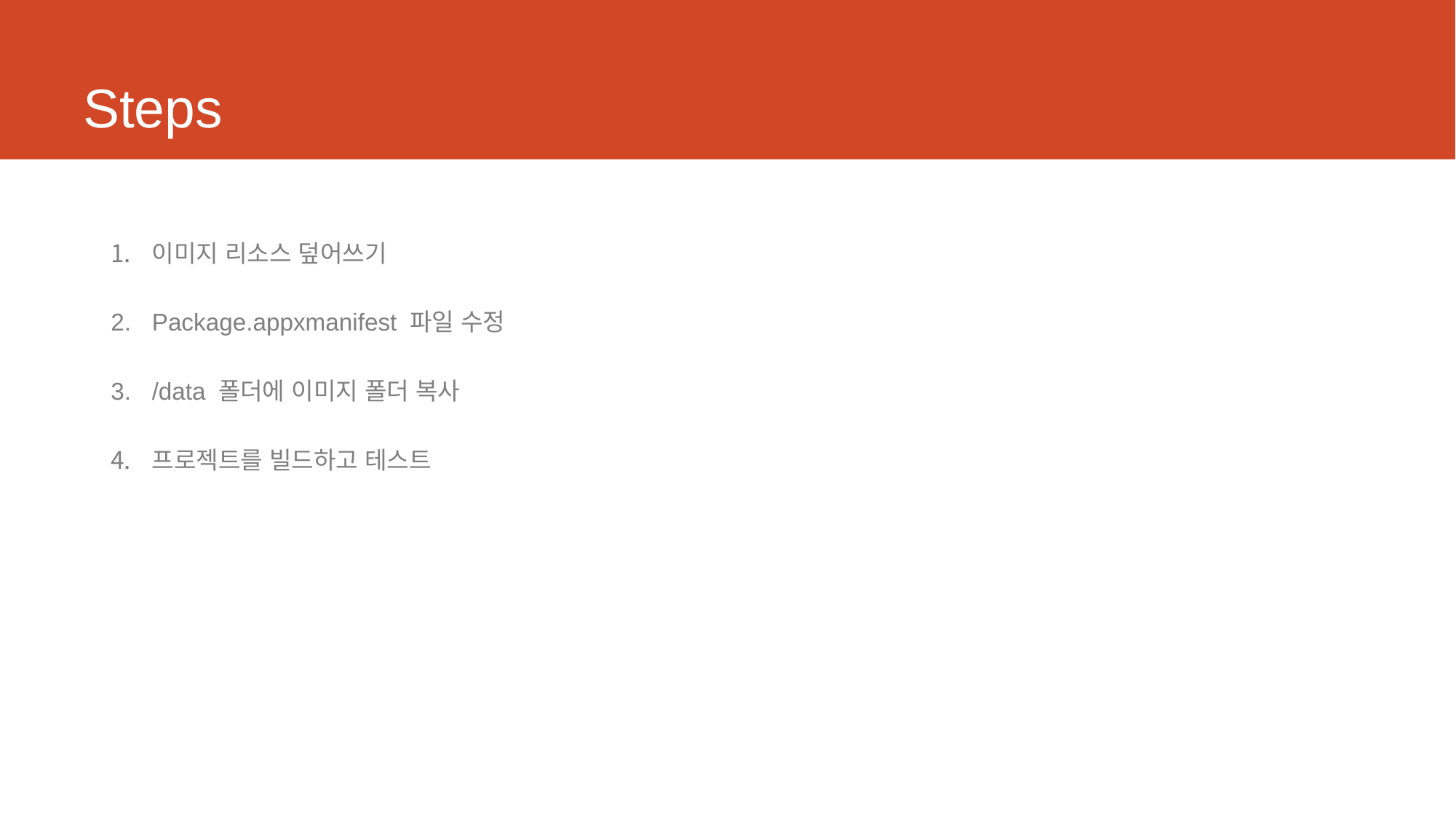

# Steps
이미지 리소스 덮어쓰기
Package.appxmanifest 파일 수정
/data 폴더에 이미지 폴더 복사
프로젝트를 빌드하고 테스트